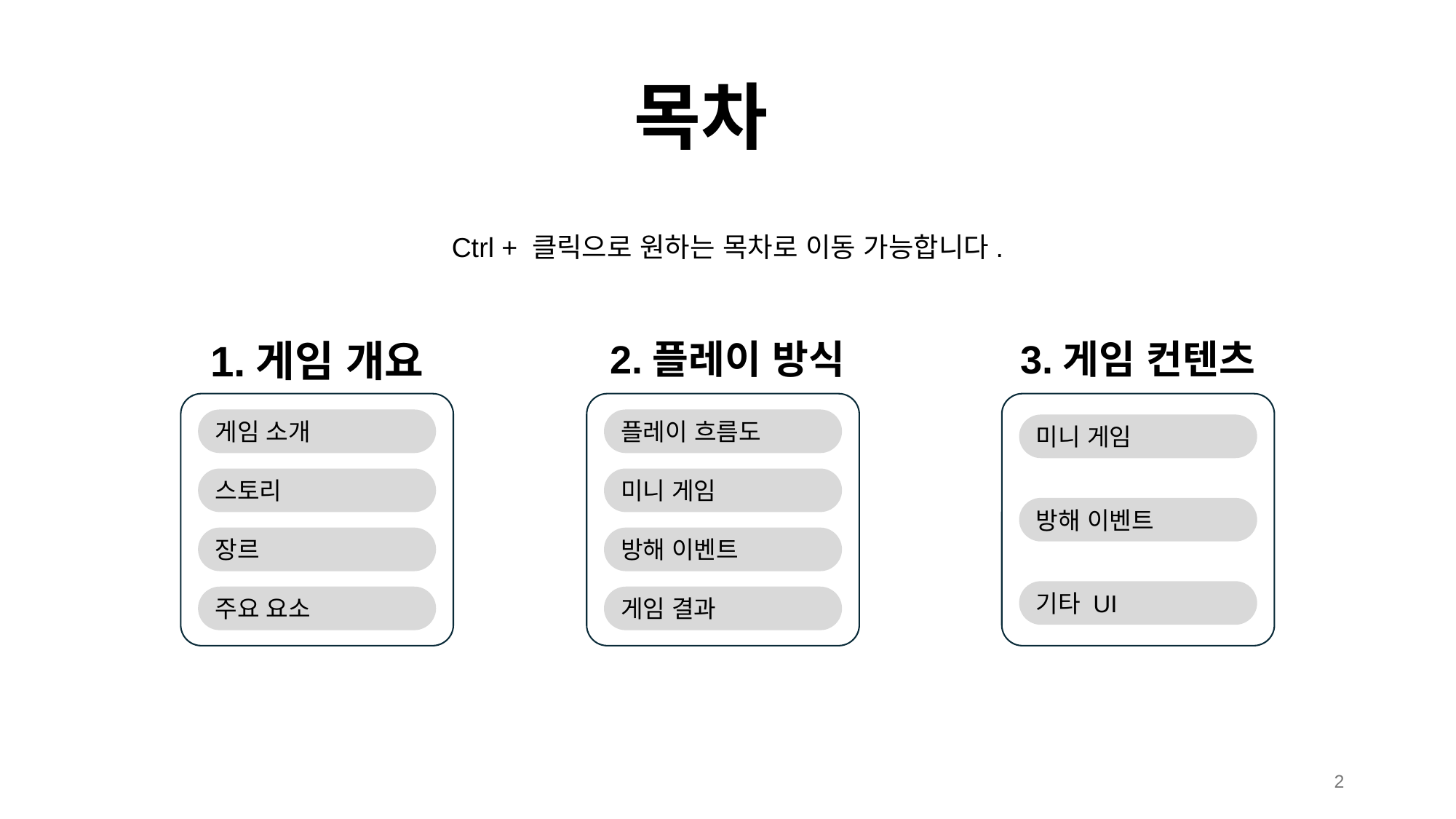

목차
Ctrl + 클릭으로 원하는 목차로 이동 가능합니다.
1.게임 개요
2.플레이 방식
3.게임 컨텐츠

게임 소개
플레이 흐름도
미니 게임
방해 이벤트
기타 UI
스토리
미니 게임
장르
방해 이벤트
주요 요소
게임 결과
2